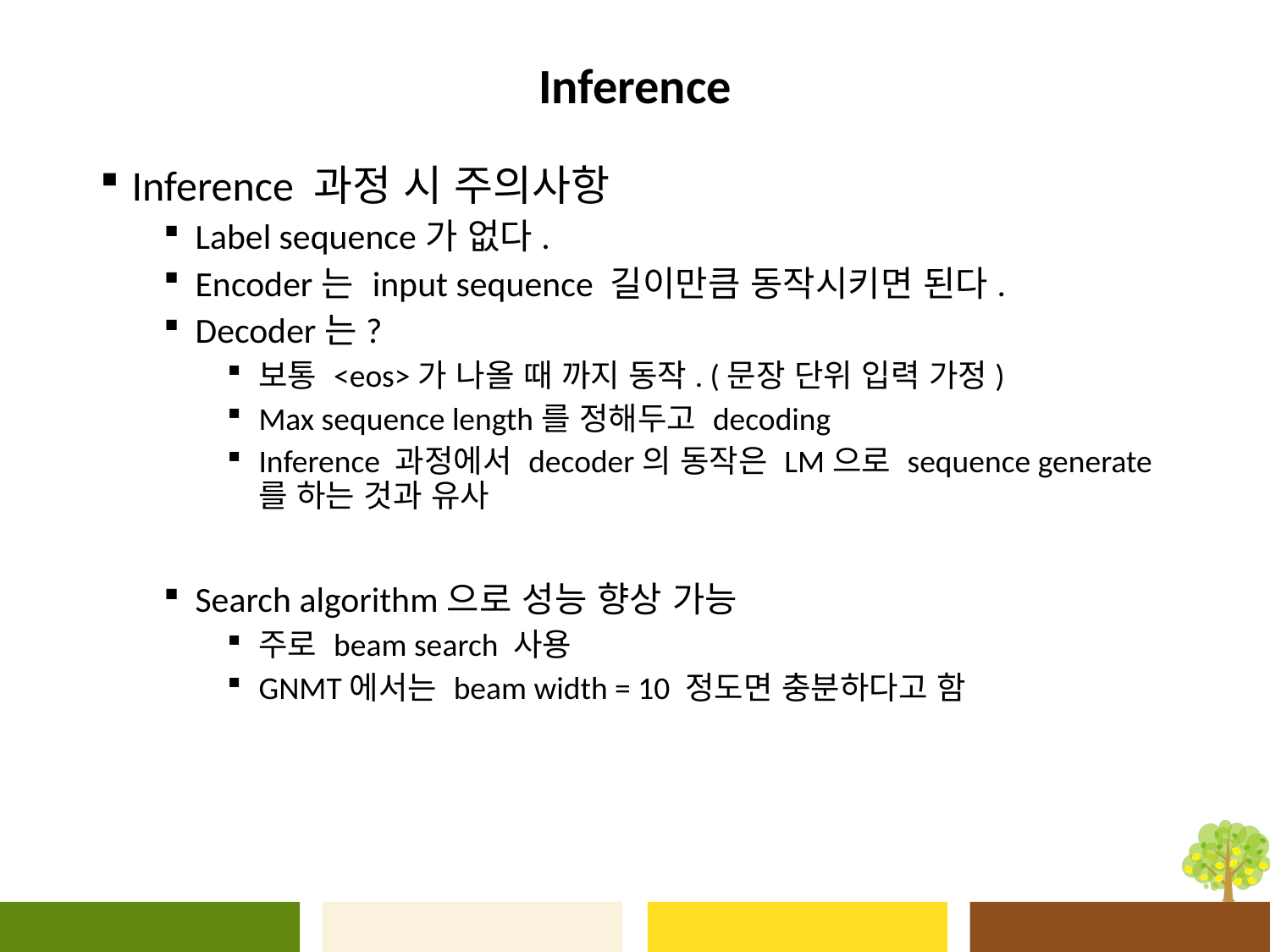

# Inference
Inference 과정 시 주의사항
Label sequence가 없다.
Encoder는 input sequence 길이만큼 동작시키면 된다.
Decoder는?
보통 <eos>가 나올 때 까지 동작. (문장 단위 입력 가정)
Max sequence length를 정해두고 decoding
Inference 과정에서 decoder의 동작은 LM으로 sequence generate를 하는 것과 유사

Search algorithm으로 성능 향상 가능
주로 beam search 사용
GNMT에서는 beam width = 10 정도면 충분하다고 함